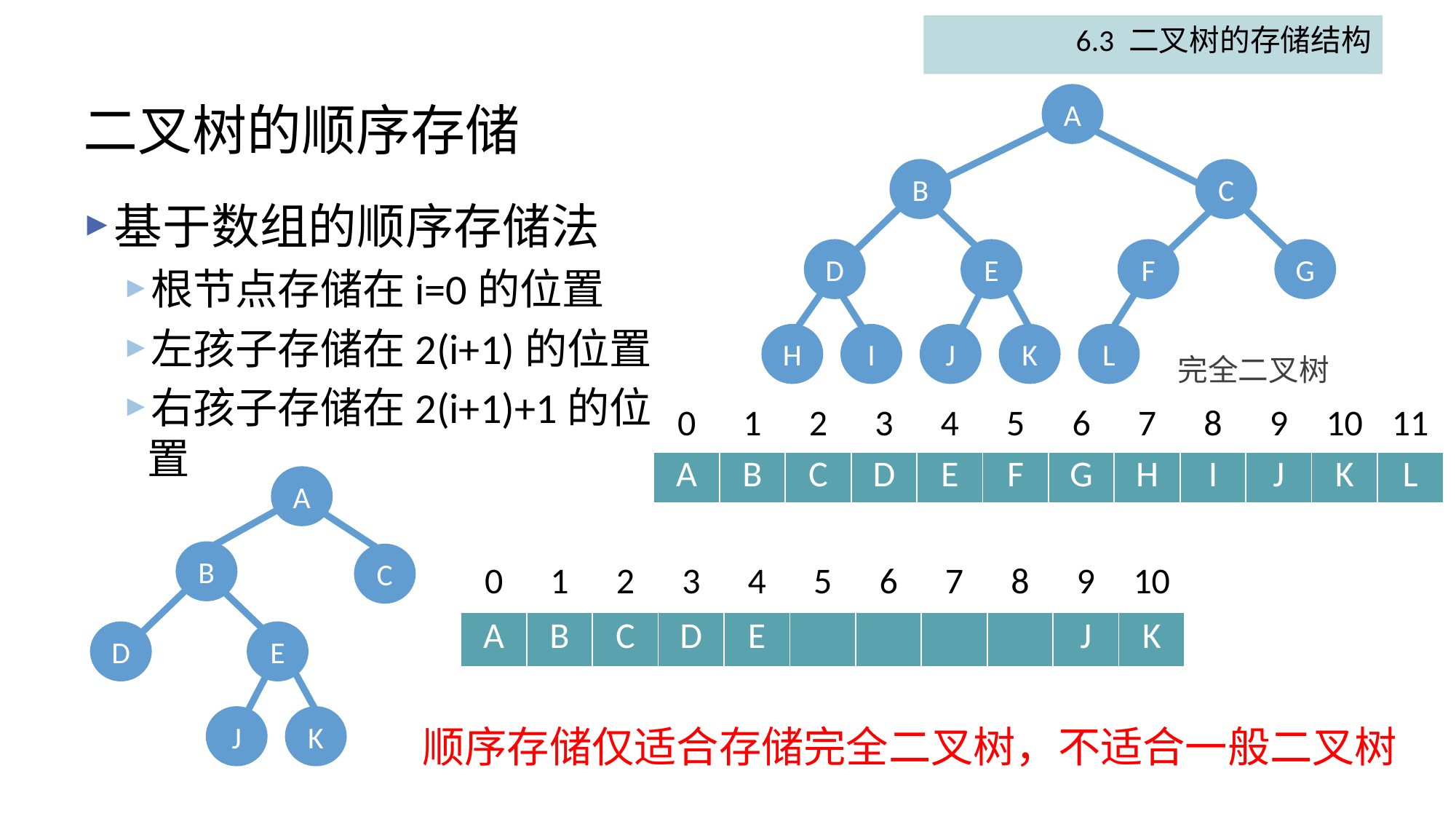

6.3 二叉树的存储结构
# 二叉树的顺序存储
A

B
C

D
E
F
G

H
I
J
K
L
基于数组的顺序存储法
根节点存储在i=0的位置
左孩子存储在2(i+1)的位置
右孩子存储在2(i+1)+1的位置
完全二叉树
| 0 | 1 | 2 | 3 | 4 | 5 | 6 | 7 | 8 | 9 | 10 | 11 |
| --- | --- | --- | --- | --- | --- | --- | --- | --- | --- | --- | --- |
| A | B | C | D | E | F | G | H | I | J | K | L |
A

B
C

D
E

J
K
| 0 | 1 | 2 | 3 | 4 | 5 | 6 | 7 | 8 | 9 | 10 |
| --- | --- | --- | --- | --- | --- | --- | --- | --- | --- | --- |
| A | B | C | D | E |  |  |  |  | J | K |
顺序存储仅适合存储完全二叉树，不适合一般二叉树